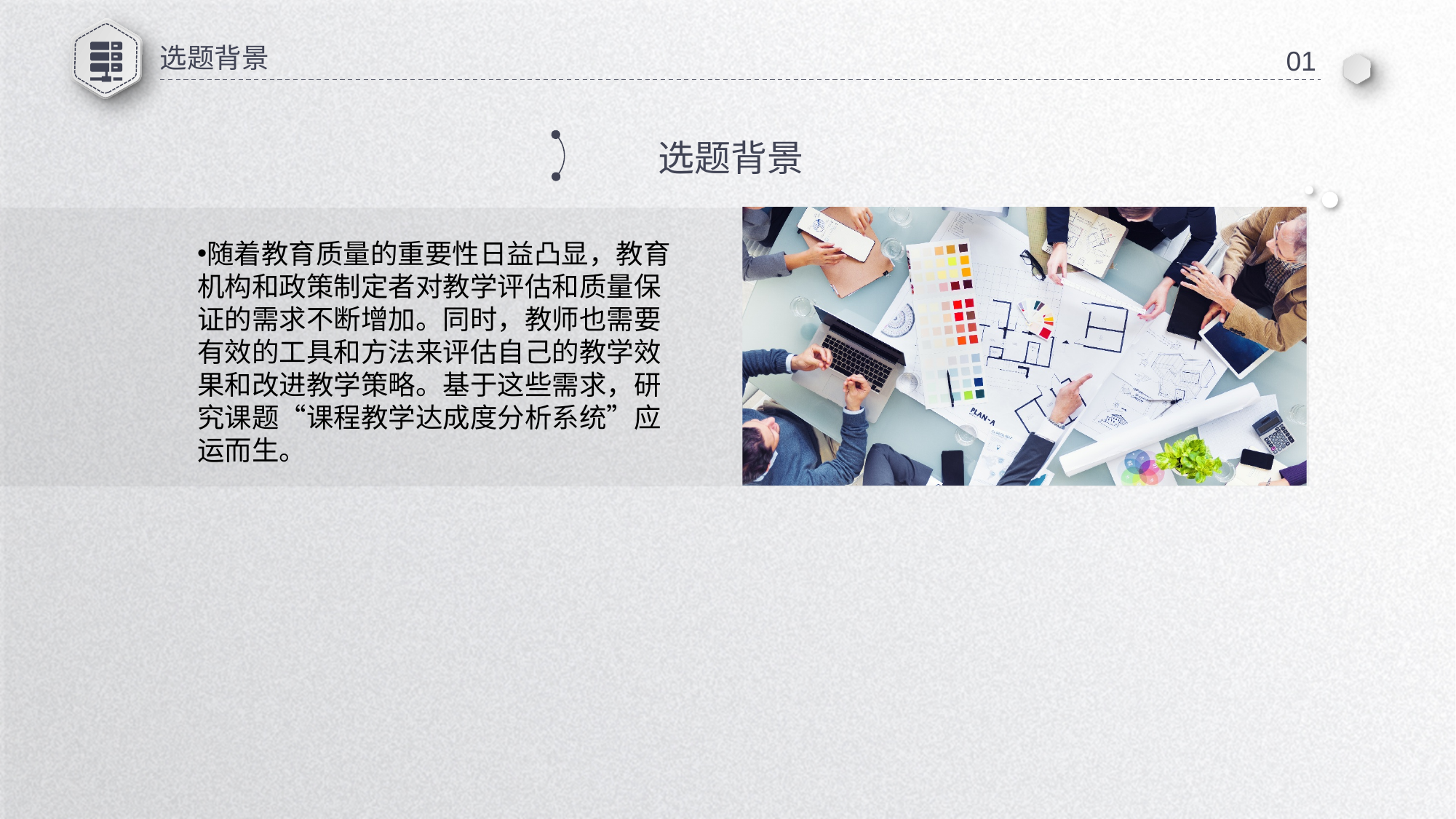

选题背景
01

选题背景

随着教育质量的重要性日益凸显，教育机构和政策制定者对教学评估和质量保证的需求不断增加。同时，教师也需要有效的工具和方法来评估自己的教学效果和改进教学策略。基于这些需求，研究课题“课程教学达成度分析系统”应运而生。